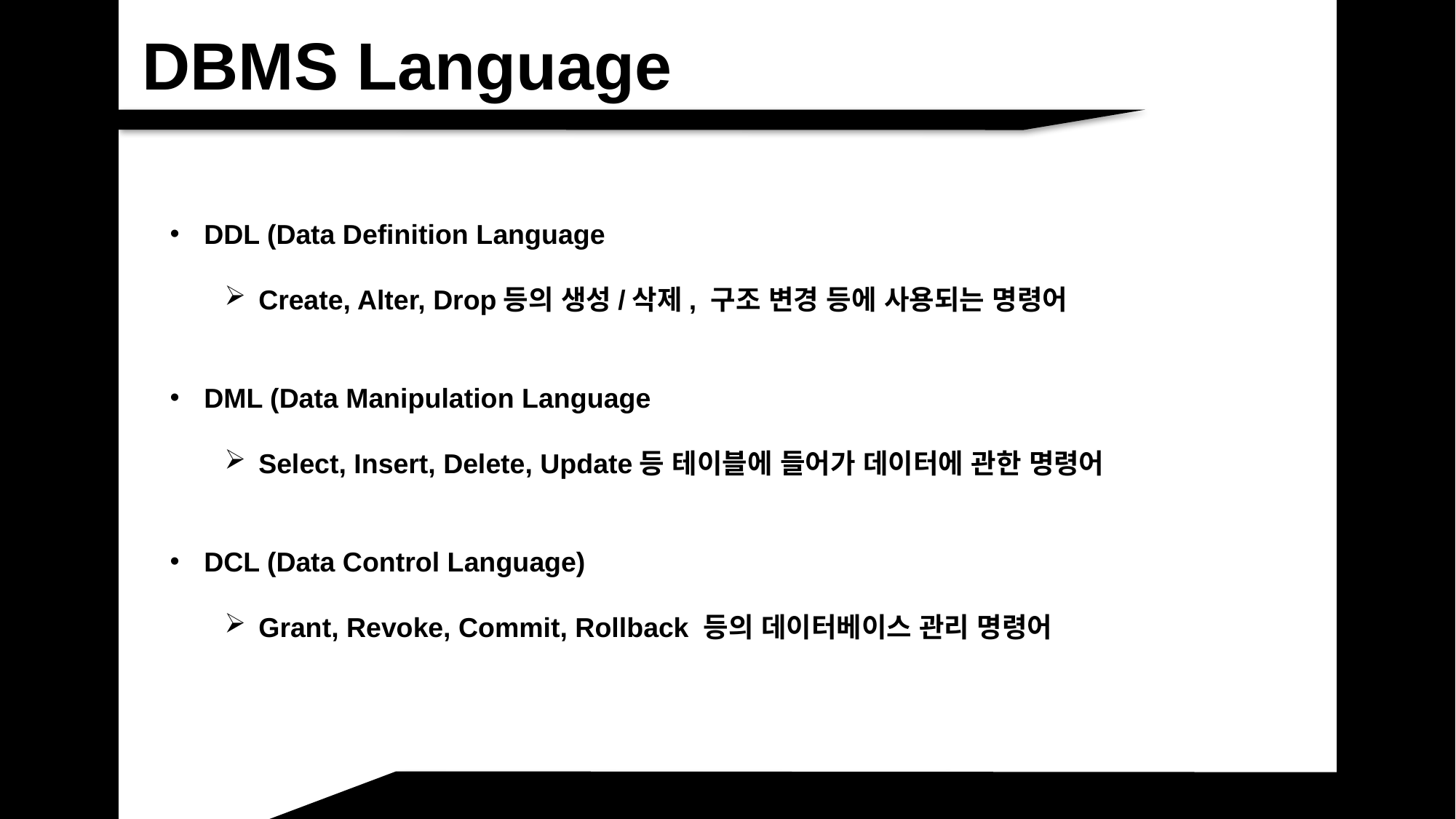

DBMS Language

DDL (Data Definition Language

Create, Alter, Drop등의 생성/삭제, 구조 변경 등에 사용되는 명령어

DML (Data Manipulation Language

Select, Insert, Delete, Update등 테이블에 들어가 데이터에 관한 명령어

DCL (Data Control Language)

Grant, Revoke, Commit, Rollback 등의 데이터베이스 관리 명령어